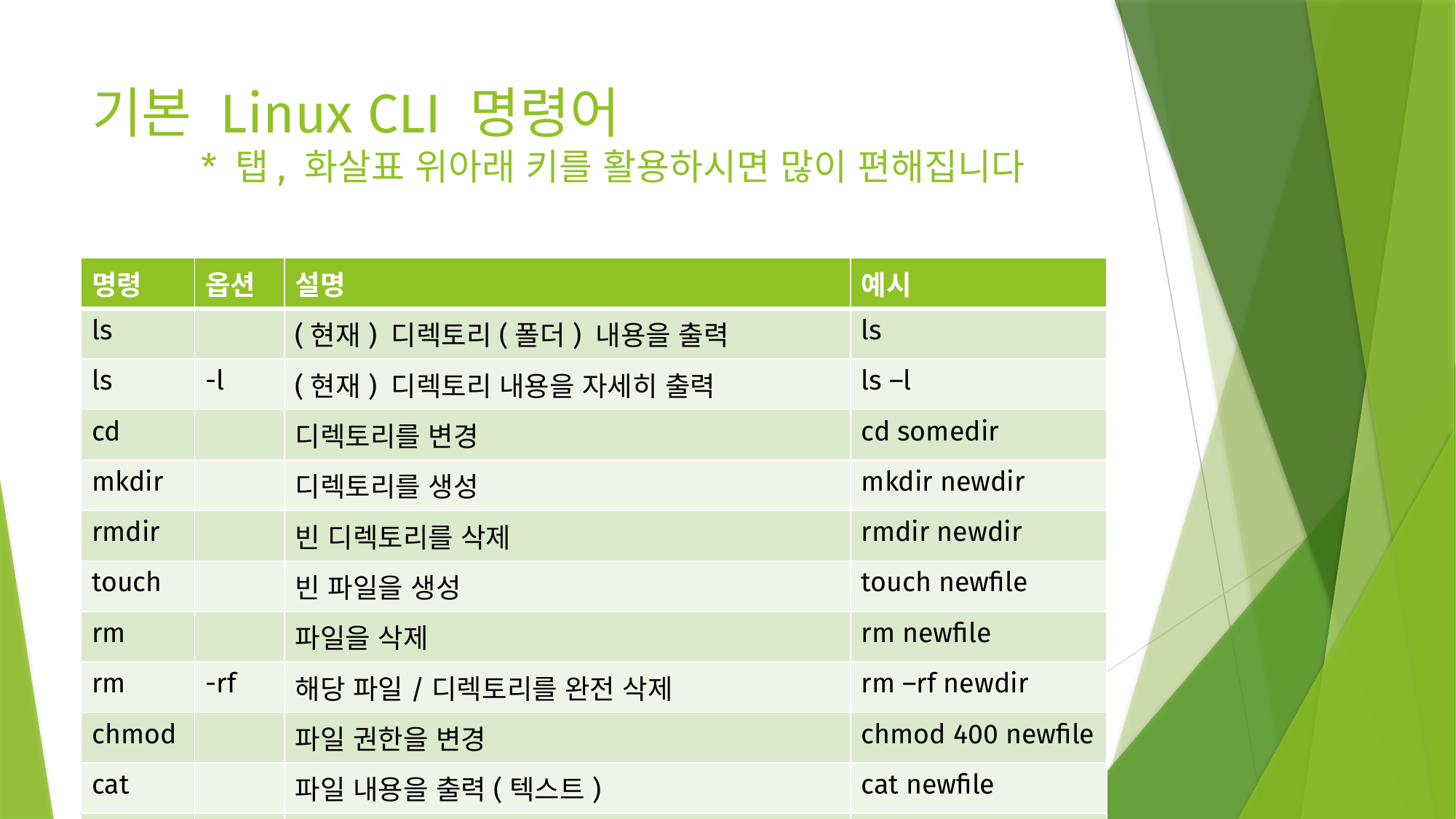

# 기본 Linux CLI 명령어 * 탭, 화살표 위아래 키를 활용하시면 많이 편해집니다
| 명령 | 옵션 | 설명 | 예시 |
| --- | --- | --- | --- |
| ls |  | (현재) 디렉토리(폴더) 내용을 출력 | ls |
| ls | -l | (현재) 디렉토리 내용을 자세히 출력 | ls –l |
| cd |  | 디렉토리를 변경 | cd somedir |
| mkdir |  | 디렉토리를 생성 | mkdir newdir |
| rmdir |  | 빈 디렉토리를 삭제 | rmdir newdir |
| touch |  | 빈 파일을 생성 | touch newfile |
| rm |  | 파일을 삭제 | rm newfile |
| rm | -rf | 해당 파일/디렉토리를 완전 삭제 | rm –rf newdir |
| chmod |  | 파일 권한을 변경 | chmod 400 newfile |
| cat |  | 파일 내용을 출력(텍스트) | cat newfile |
| vi |  | 파일 내용을 편집(텍스트 에디터) | vi newfile |